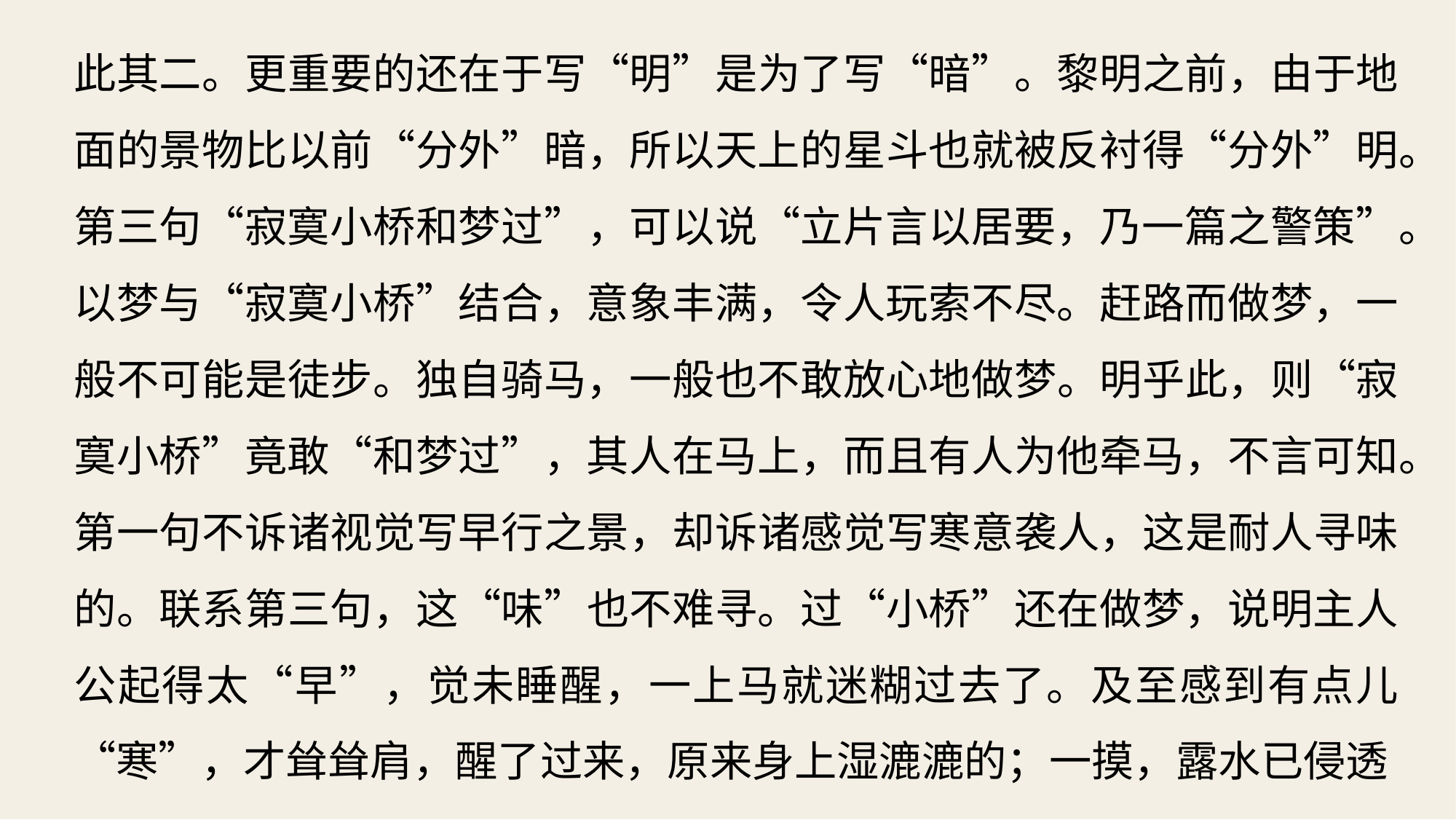

此其二。更重要的还在于写“明”是为了写“暗”。黎明之前，由于地面的景物比以前“分外”暗，所以天上的星斗也就被反衬得“分外”明。
第三句“寂寞小桥和梦过”，可以说“立片言以居要，乃一篇之警策”。以梦与“寂寞小桥”结合，意象丰满，令人玩索不尽。赶路而做梦，一般不可能是徒步。独自骑马，一般也不敢放心地做梦。明乎此，则“寂寞小桥”竟敢“和梦过”，其人在马上，而且有人为他牵马，不言可知。
第一句不诉诸视觉写早行之景，却诉诸感觉写寒意袭人，这是耐人寻味的。联系第三句，这“味”也不难寻。过“小桥”还在做梦，说明主人公起得太“早”，觉未睡醒，一上马就迷糊过去了。及至感到有点儿“寒”，才耸耸肩，醒了过来，原来身上湿漉漉的；一摸，露水已侵透